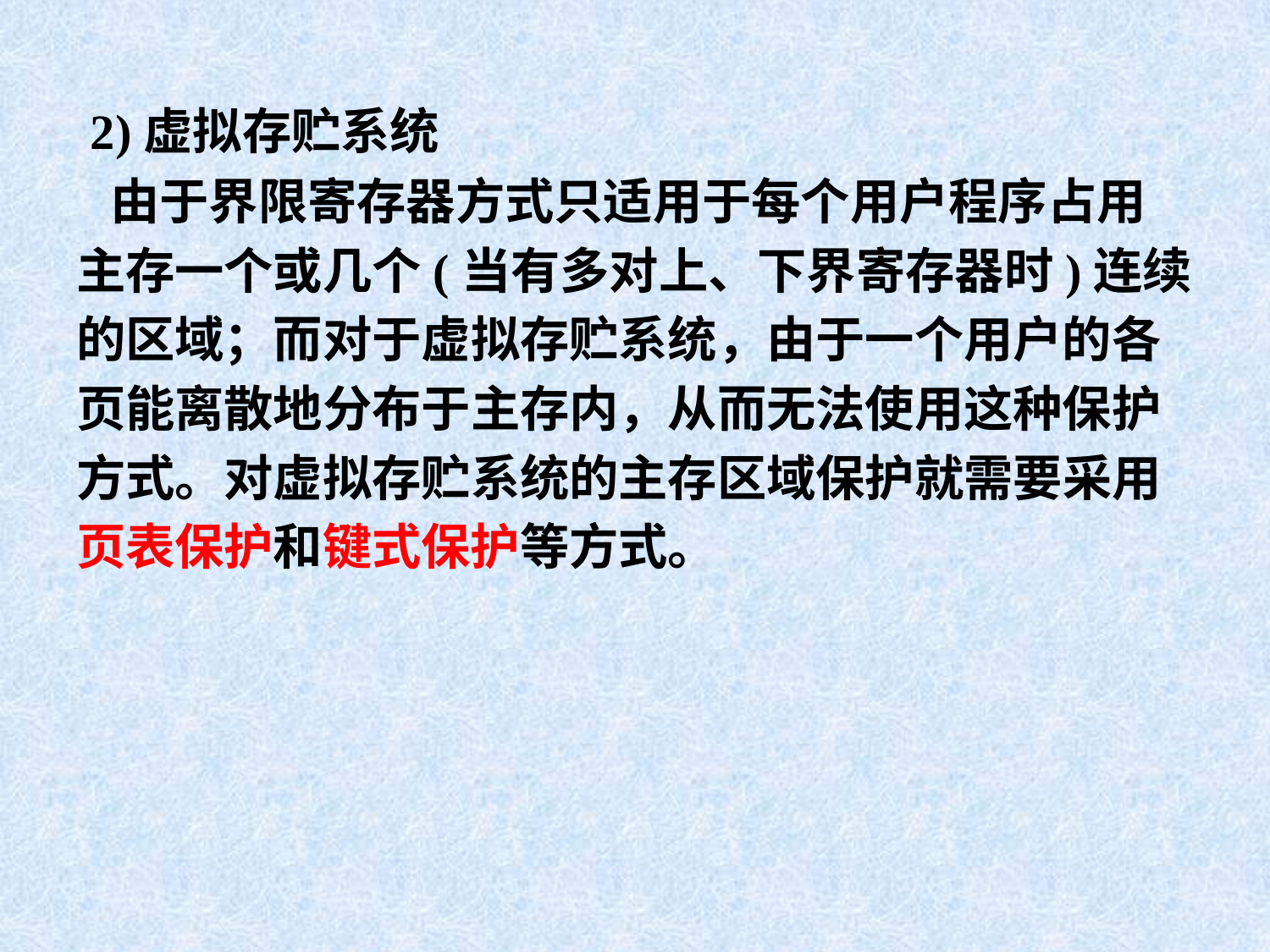

2)虚拟存贮系统
  由于界限寄存器方式只适用于每个用户程序占用
主存一个或几个(当有多对上、下界寄存器时)连续
的区域；而对于虚拟存贮系统，由于一个用户的各
页能离散地分布于主存内，从而无法使用这种保护
方式。对虚拟存贮系统的主存区域保护就需要采用
页表保护和键式保护等方式。